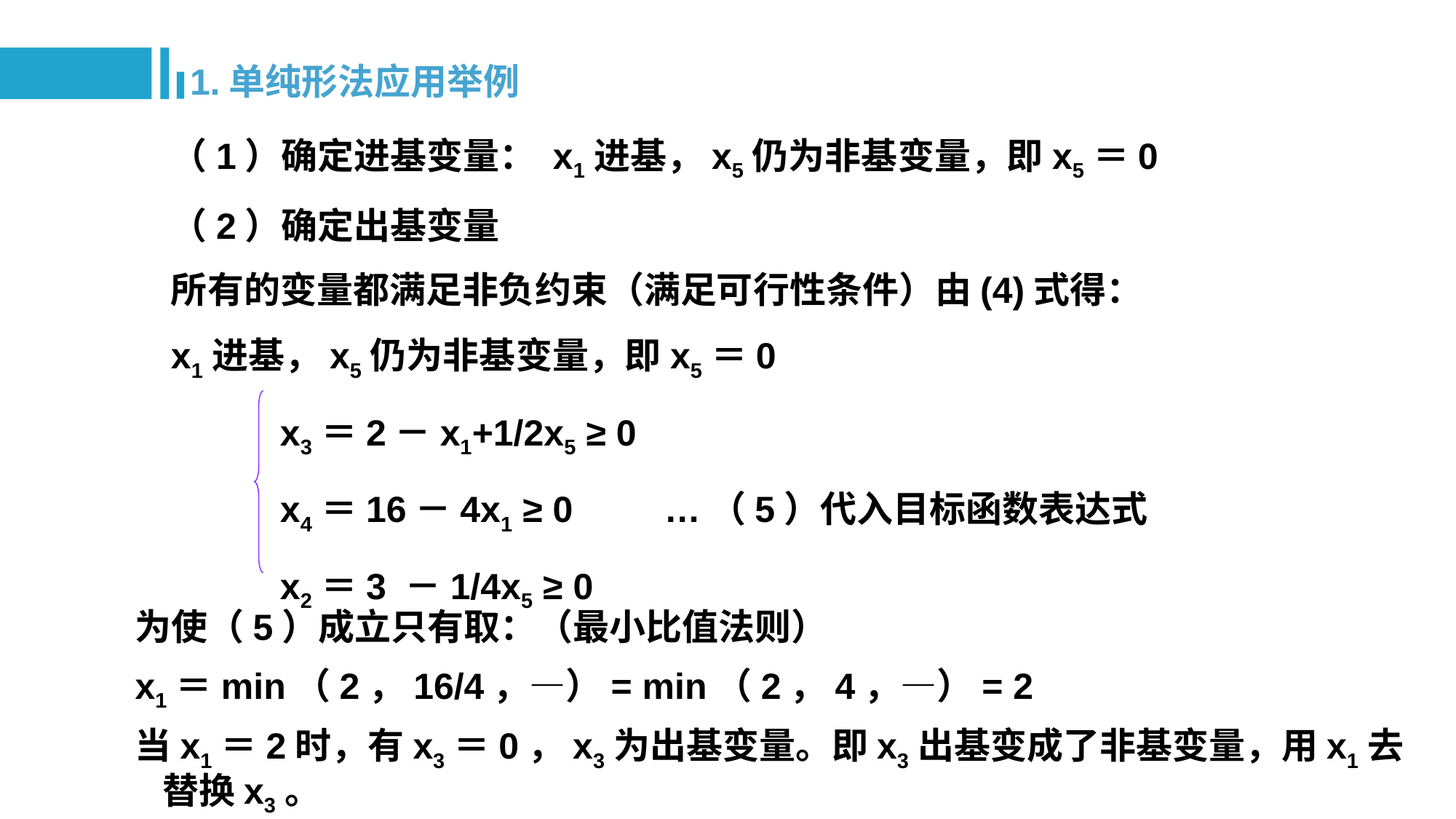

1.单纯形法应用举例

（1）确定进基变量： x1进基，x5仍为非基变量，即x5＝0
（2）确定出基变量
所有的变量都满足非负约束（满足可行性条件）由(4)式得：
x1进基，x5仍为非基变量，即x5＝0
x3＝2－x1+1/2x5 ≥ 0
x4＝16－4x1 ≥ 0         …（5）代入目标函数表达式
x2＝3 －1/4x5 ≥ 0

为使（5）成立只有取：（最小比值法则）
x1＝min（2，16/4，—）= min（2，4，—）= 2
当x1＝2时，有x3＝0，x3为出基变量。即x3出基变成了非基变量，用x1去替换x3。